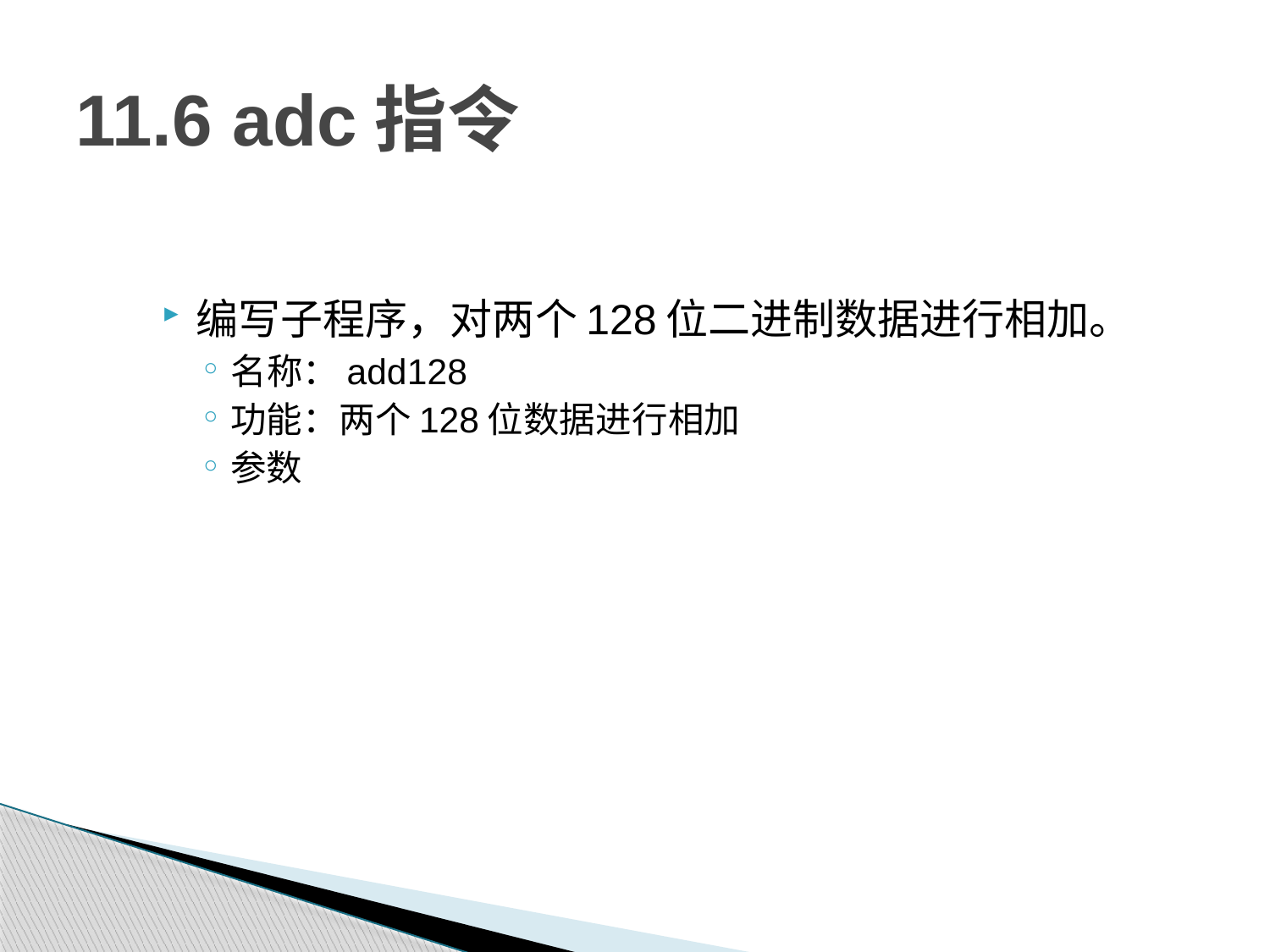

# 11.6 adc指令
编写子程序，对两个128位二进制数据进行相加。
名称：add128
功能：两个128位数据进行相加
参数